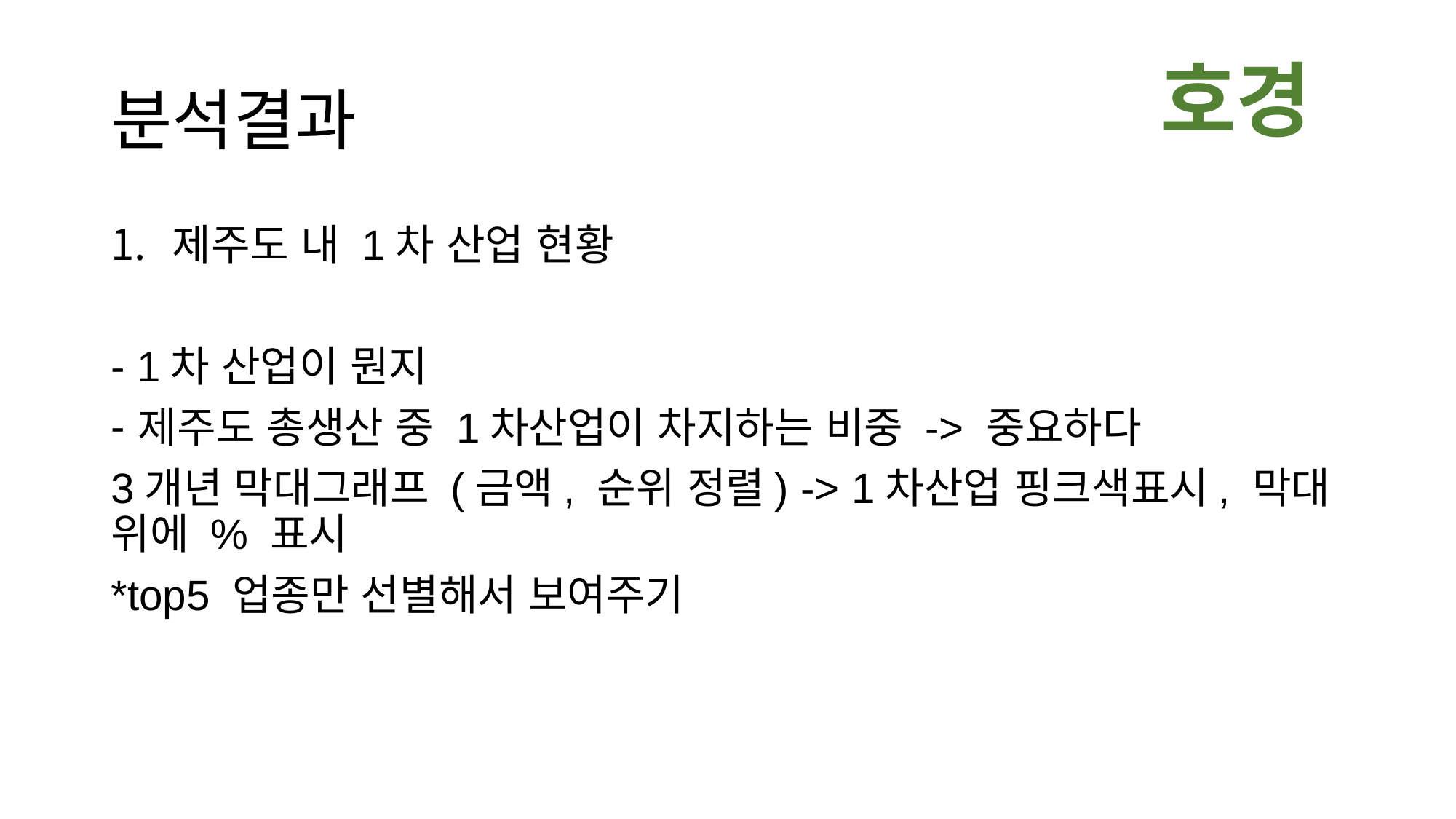

# 분석결과
호경
제주도 내 1차 산업 현황

- 1차 산업이 뭔지
제주도 총생산 중 1차산업이 차지하는 비중 -> 중요하다
3개년 막대그래프 (금액, 순위 정렬) -> 1차산업 핑크색표시, 막대 위에 % 표시
*top5 업종만 선별해서 보여주기